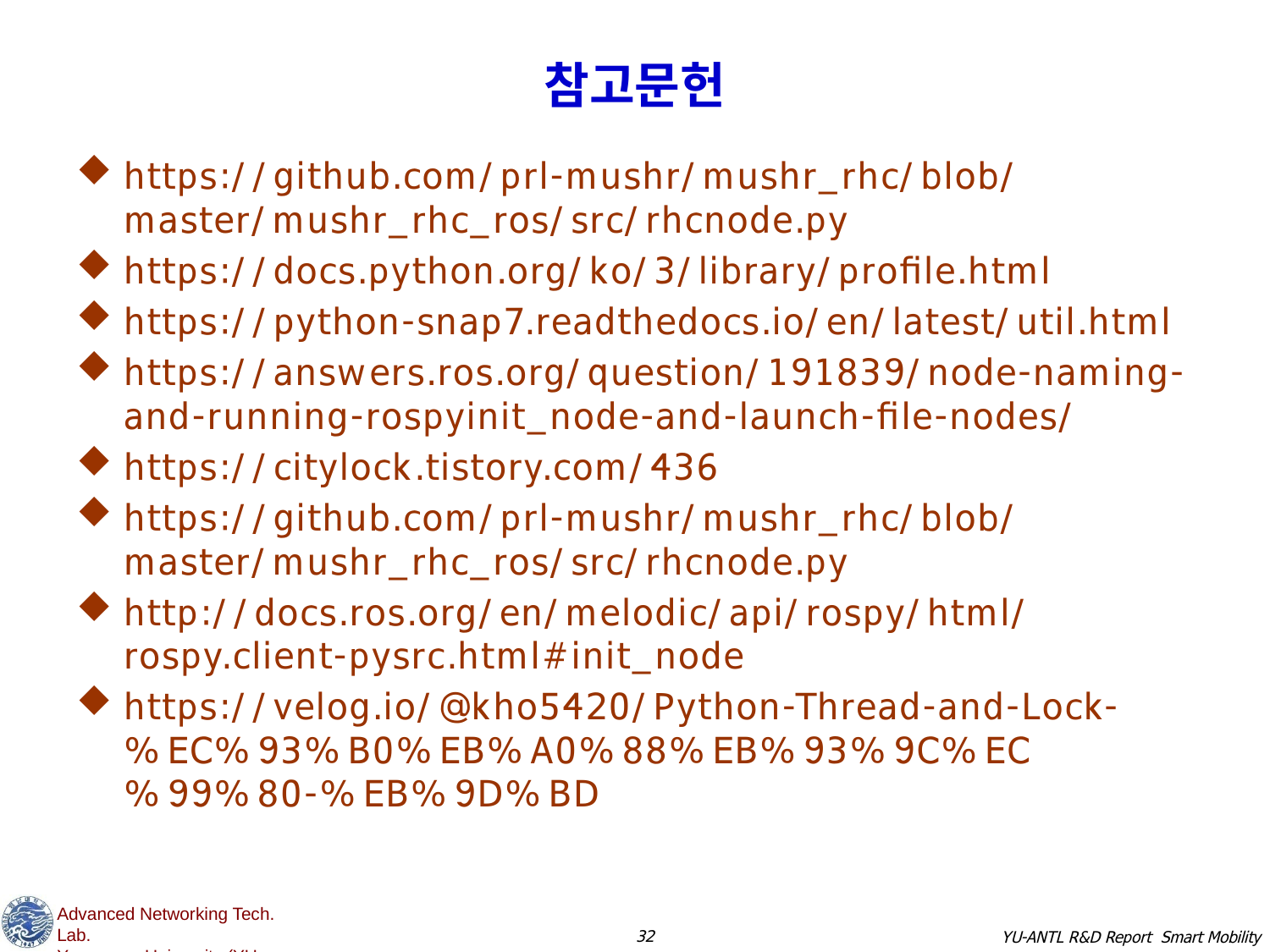

# 참고문헌
https://github.com/prl-mushr/mushr_rhc/blob/master/mushr_rhc_ros/src/rhcnode.py
https://docs.python.org/ko/3/library/profile.html
https://python-snap7.readthedocs.io/en/latest/util.html
https://answers.ros.org/question/191839/node-naming-and-running-rospyinit_node-and-launch-file-nodes/
https://citylock.tistory.com/436
https://github.com/prl-mushr/mushr_rhc/blob/master/mushr_rhc_ros/src/rhcnode.py
http://docs.ros.org/en/melodic/api/rospy/html/rospy.client-pysrc.html#init_node
https://velog.io/@kho5420/Python-Thread-and-Lock-%EC%93%B0%EB%A0%88%EB%93%9C%EC%99%80-%EB%9D%BD